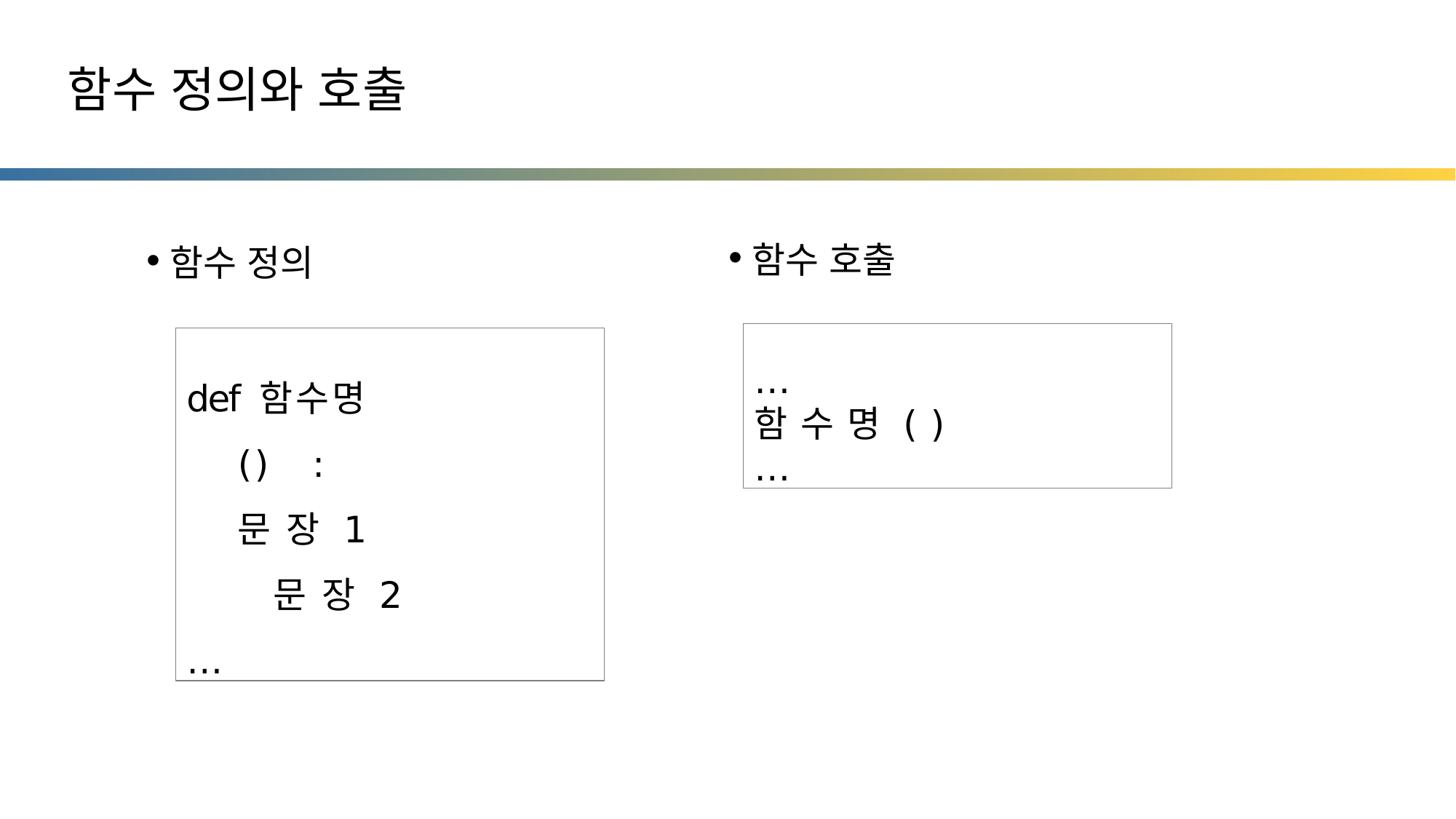

함수 정의와 호출
함수 호출
함수 정의
…
함수명()
…
def 함수명()   : 문장1  문장2
…